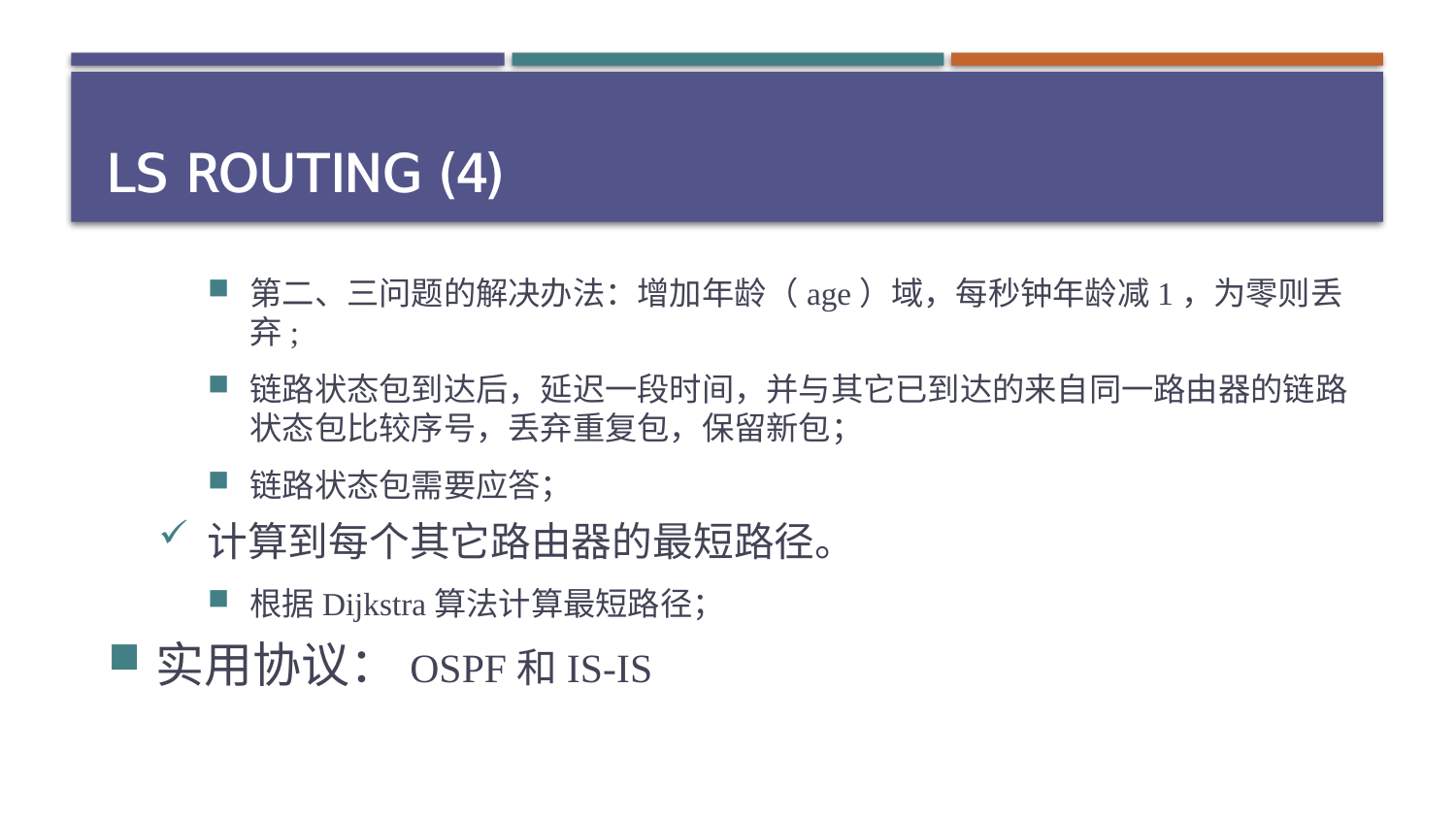

# LS Routing (4)
第二、三问题的解决办法：增加年龄（age）域，每秒钟年龄减1，为零则丢弃;
链路状态包到达后，延迟一段时间，并与其它已到达的来自同一路由器的链路状态包比较序号，丢弃重复包，保留新包；
链路状态包需要应答；
计算到每个其它路由器的最短路径。
根据Dijkstra算法计算最短路径；
实用协议：OSPF和IS-IS